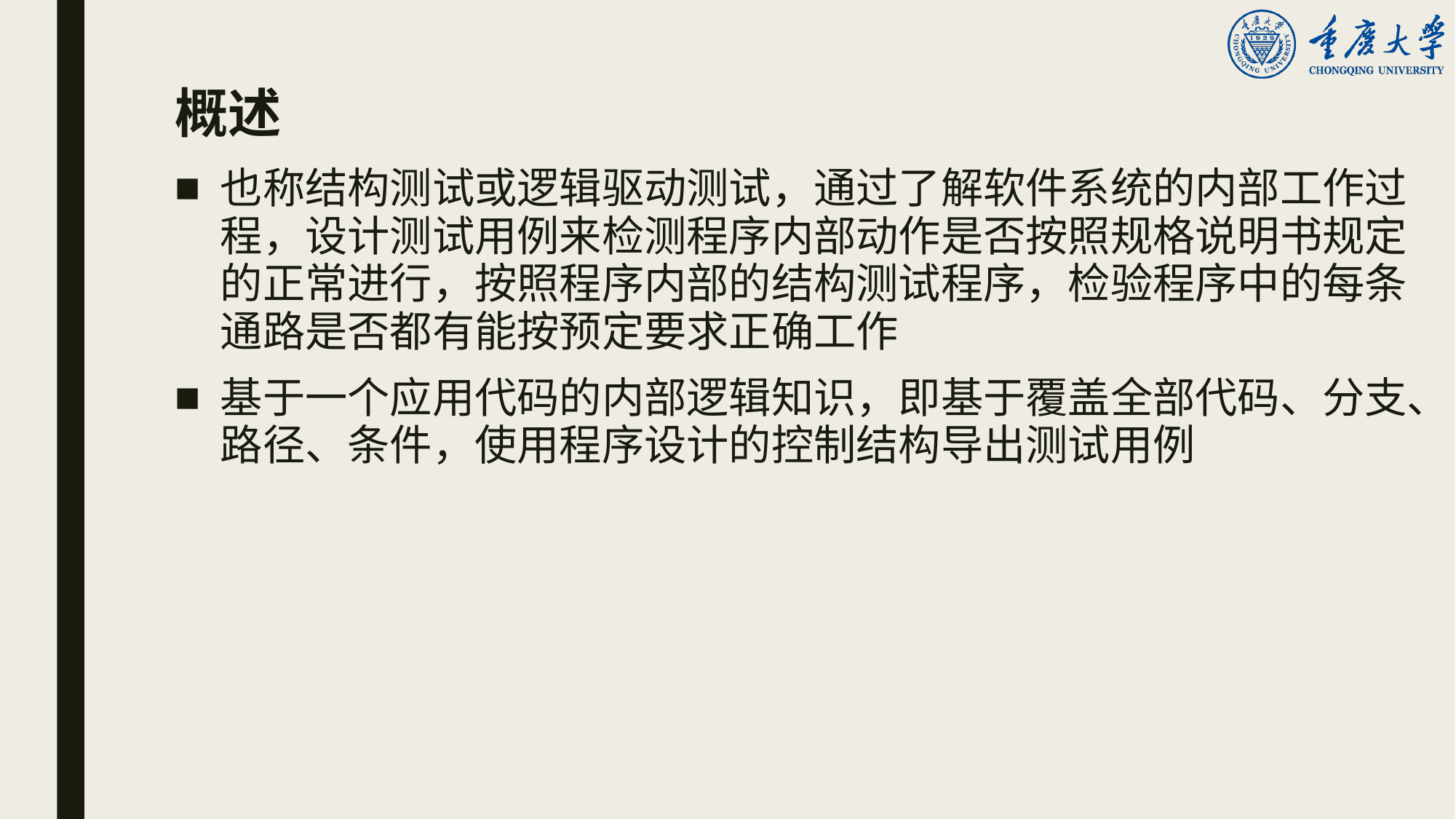

# 概述
也称结构测试或逻辑驱动测试，通过了解软件系统的内部工作过程，设计测试用例来检测程序内部动作是否按照规格说明书规定的正常进行，按照程序内部的结构测试程序，检验程序中的每条通路是否都有能按预定要求正确工作
基于一个应用代码的内部逻辑知识，即基于覆盖全部代码、分支、路径、条件，使用程序设计的控制结构导出测试用例